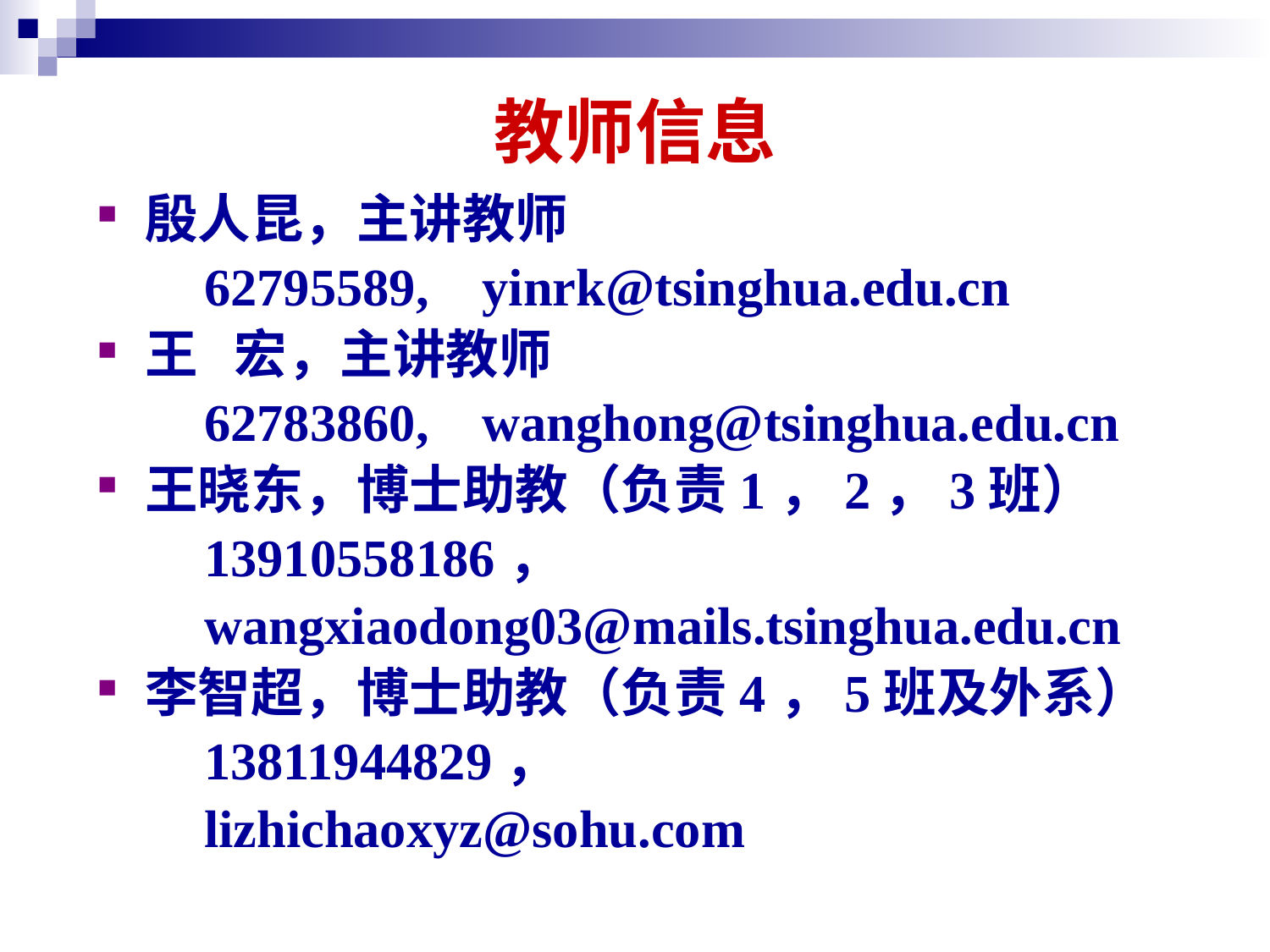

# 教师信息
殷人昆，主讲教师
        62795589,    yinrk@tsinghua.edu.cn
王   宏，主讲教师
        62783860,    wanghong@tsinghua.edu.cn
王晓东，博士助教（负责1，2，3班）
        13910558186，
        wangxiaodong03@mails.tsinghua.edu.cn
李智超，博士助教（负责4，5班及外系）
        13811944829，
        lizhichaoxyz@sohu.com